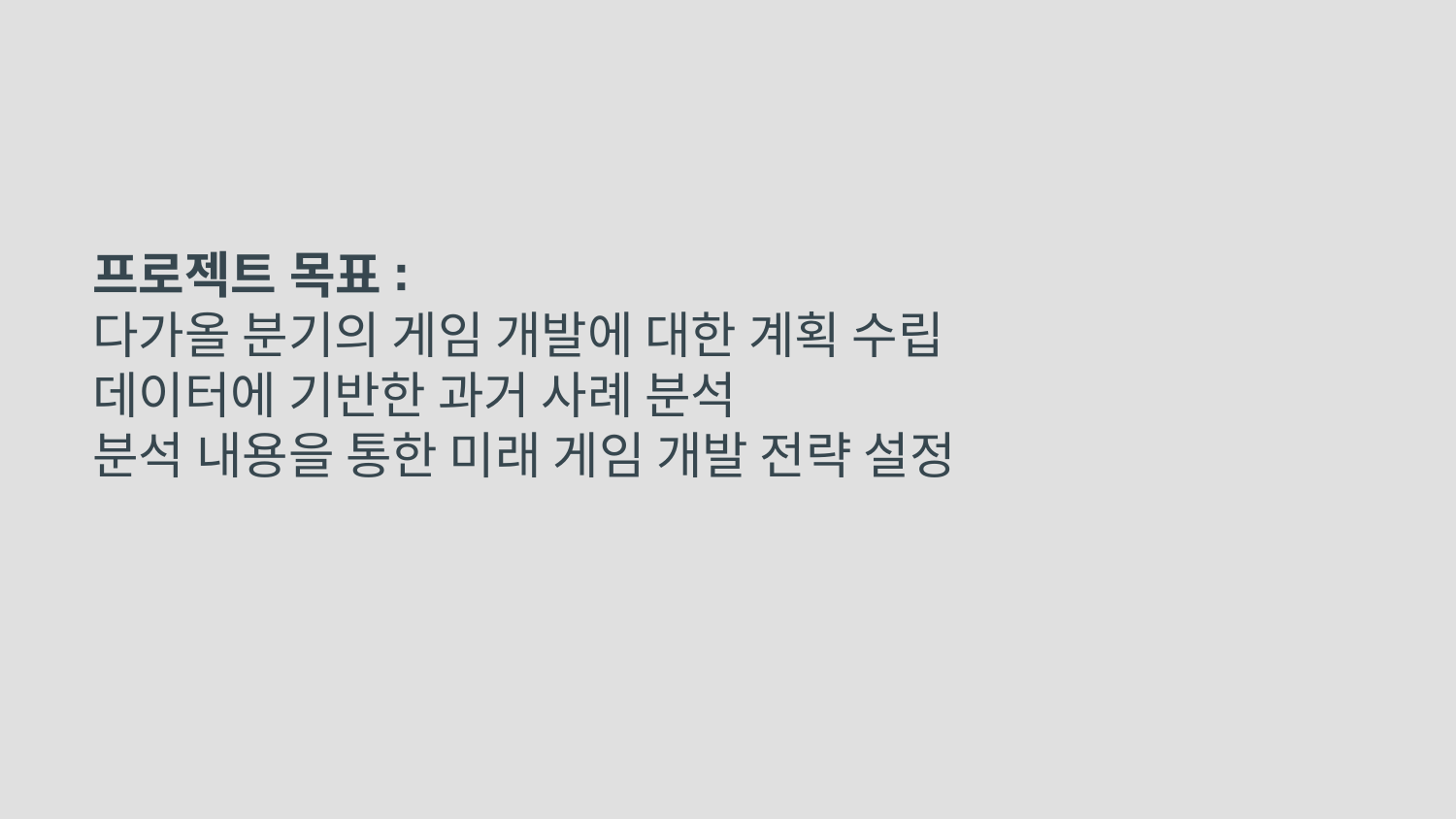

# 프로젝트 목표:
다가올 분기의 게임 개발에 대한 계획 수립
데이터에 기반한 과거 사례 분석
분석 내용을 통한 미래 게임 개발 전략 설정